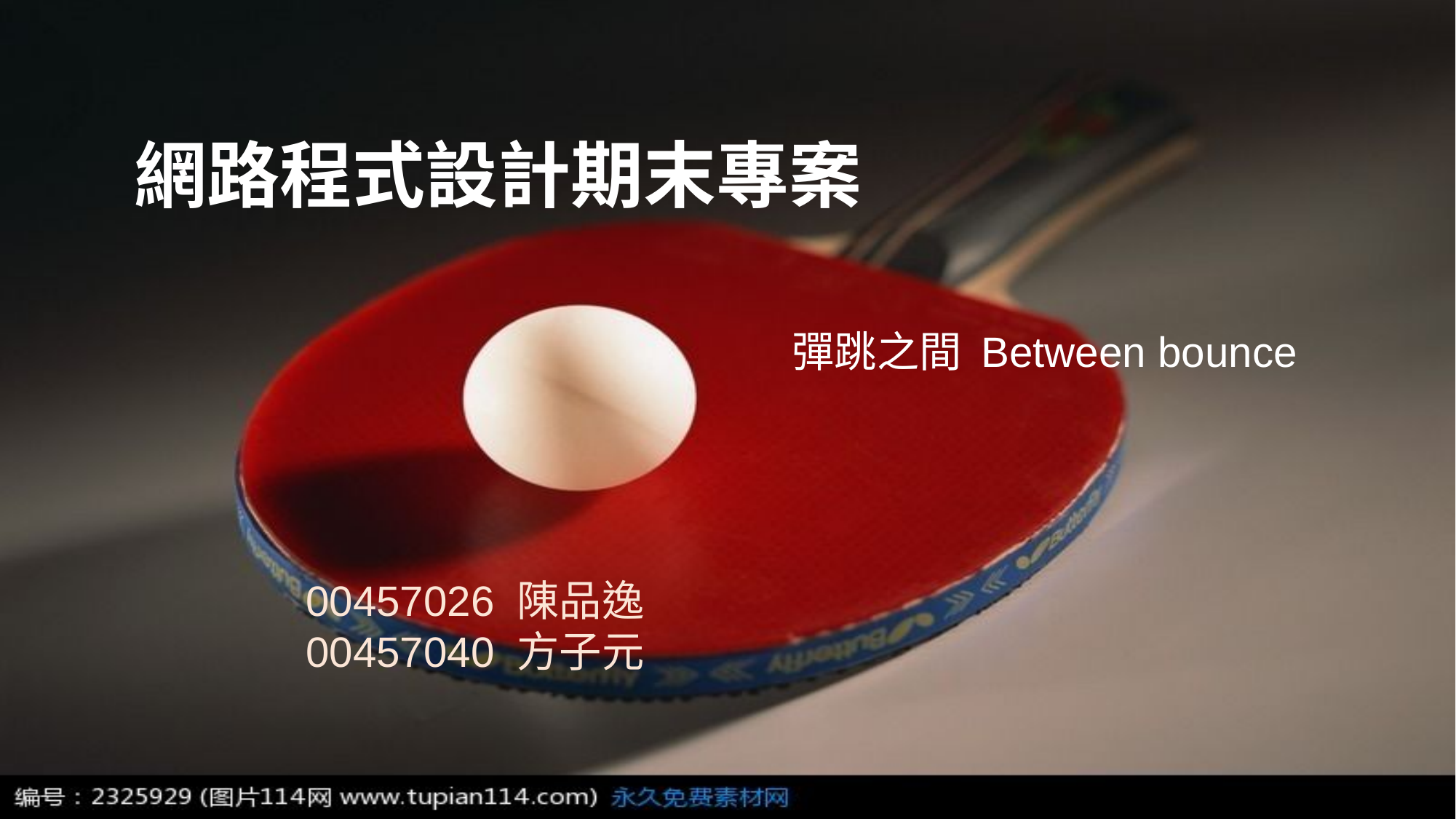

網路程式設計期末專案
彈跳之間 Between bounce
00457026 陳品逸
00457040 方子元